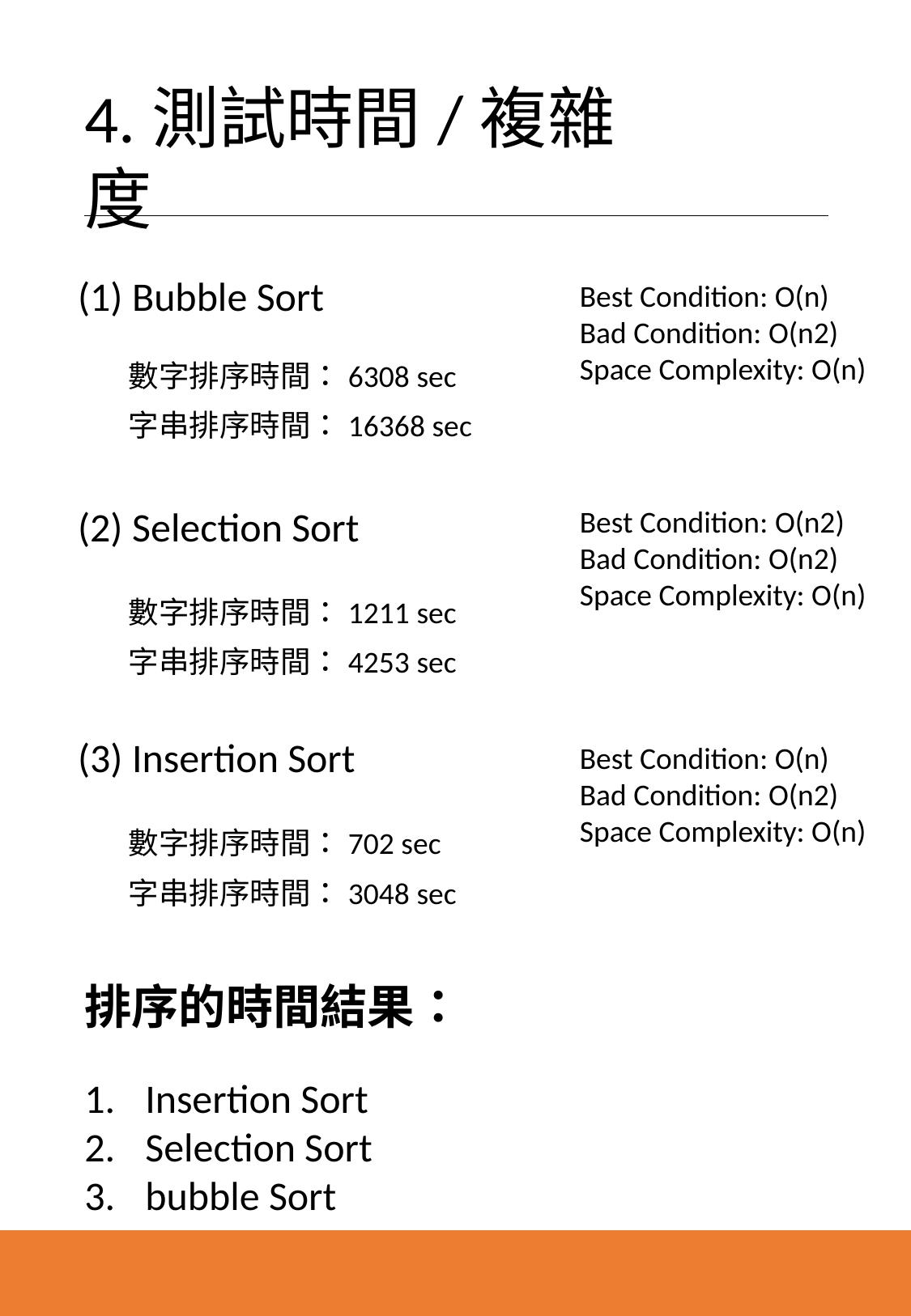

4.測試時間/複雜度
(1) Bubble Sort
Best Condition: O(n)
Bad Condition: Ο(n2)
Space Complexity: O(n)
數字排序時間：6308 sec
字串排序時間：16368 sec
(2) Selection Sort
Best Condition: Ο(n2)
Bad Condition: Ο(n2)
Space Complexity: O(n)
數字排序時間：1211 sec
字串排序時間：4253 sec
(3) Insertion Sort
Best Condition: O(n)
Bad Condition: Ο(n2)
Space Complexity: O(n)
數字排序時間：702 sec
字串排序時間：3048 sec
排序的時間結果：
Insertion Sort
Selection Sort
bubble Sort